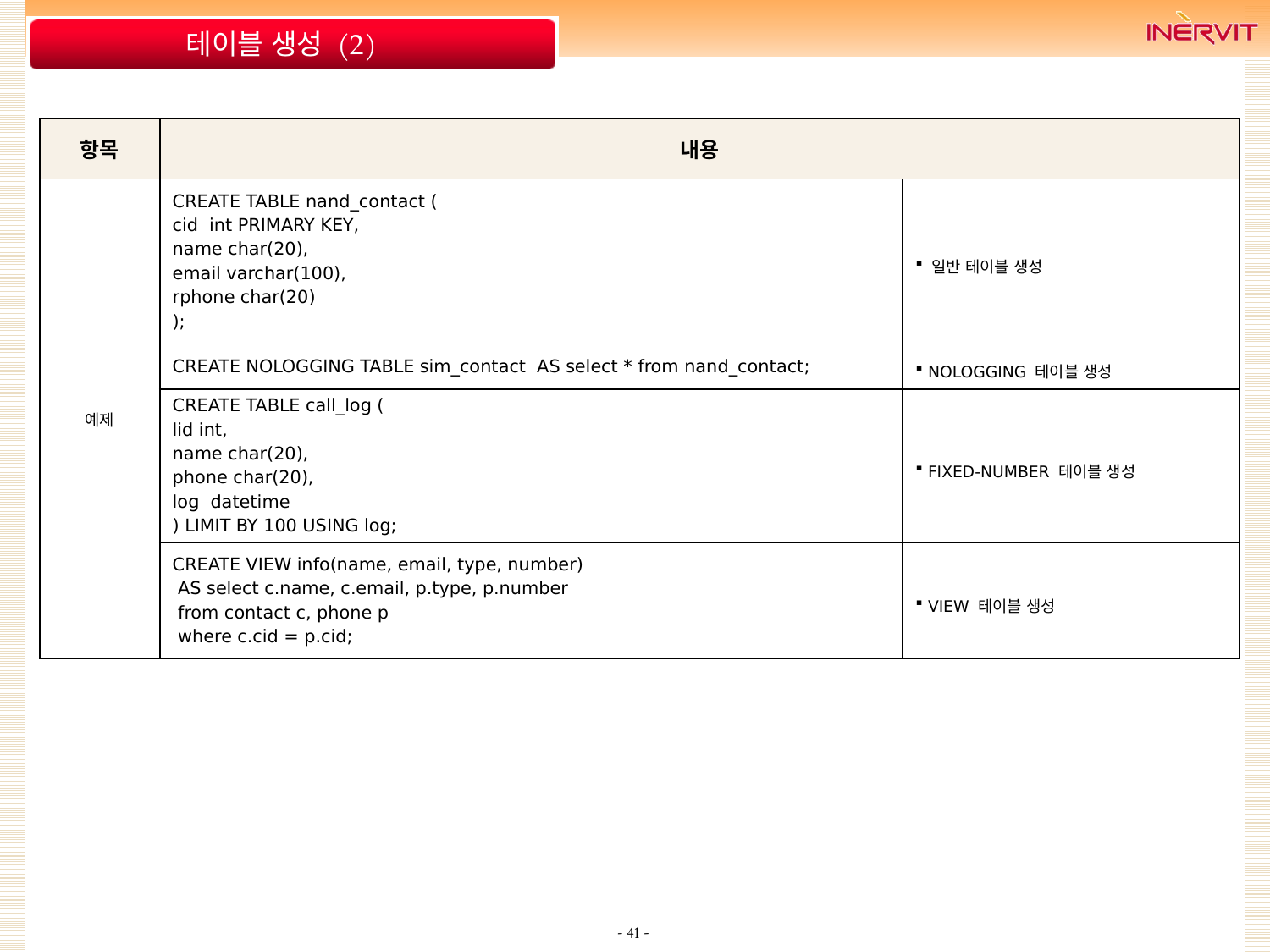

# 테이블 생성 (2)
| 항목 | 내용 |  |
| --- | --- | --- |
| 예제 | CREATE TABLE nand\_contact ( cid int PRIMARY KEY, name char(20), email varchar(100), rphone char(20) ); | 일반 테이블 생성 |
|  | CREATE NOLOGGING TABLE sim\_contact AS select \* from nand\_contact; | NOLOGGING 테이블 생성 |
|  | CREATE TABLE call\_log ( lid int, name char(20), phone char(20), log datetime ) LIMIT BY 100 USING log; | FIXED-NUMBER 테이블 생성 |
|  | CREATE VIEW info(name, email, type, number) AS select c.name, c.email, p.type, p.number from contact c, phone p where c.cid = p.cid; | VIEW 테이블 생성 |
- 41 -